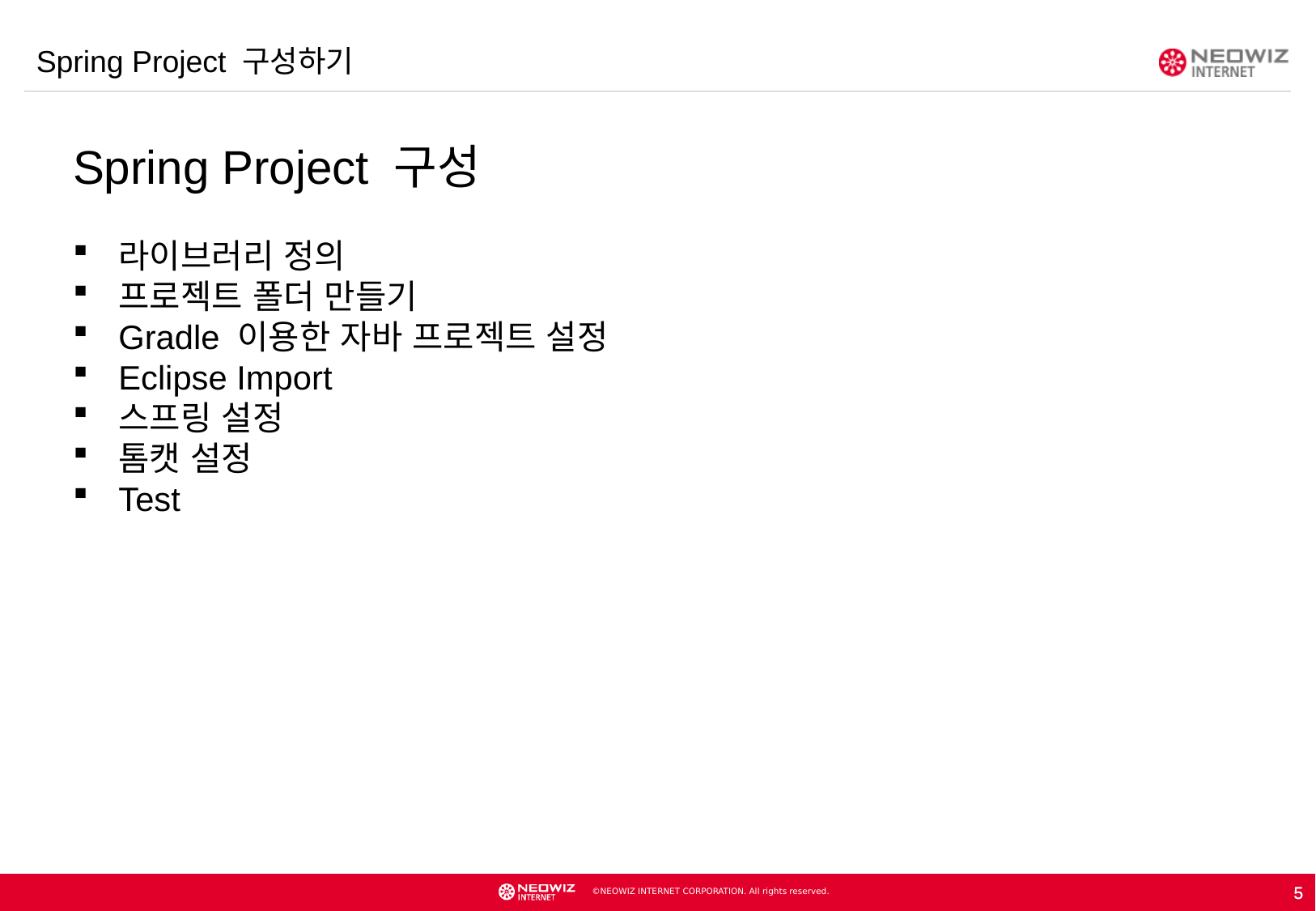

Spring Project 구성하기

Spring Project 구성

라이브러리 정의
프로젝트 폴더 만들기
Gradle 이용한 자바 프로젝트 설정
Eclipse Import
스프링 설정
톰캣 설정
Test

5
5
5